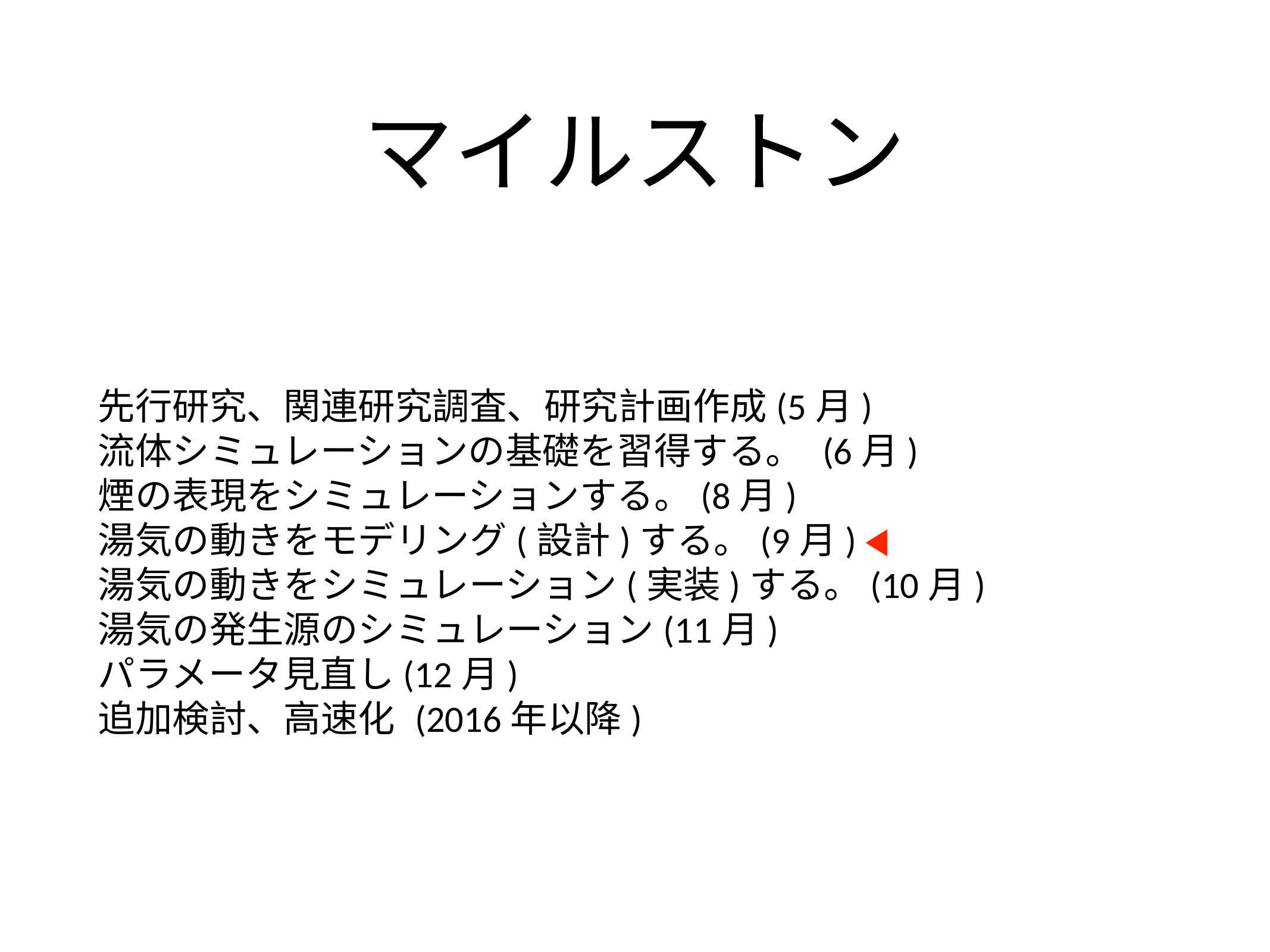

# マイルストン
先行研究、関連研究調査、研究計画作成(5月)
流体シミュレーションの基礎を習得する。 (6月)
煙の表現をシミュレーションする。(8月)
湯気の動きをモデリング(設計)する。(9月) ◀
湯気の動きをシミュレーション(実装)する。(10月)
湯気の発生源のシミュレーション(11月)
パラメータ見直し(12月)
追加検討、高速化 (2016年以降)